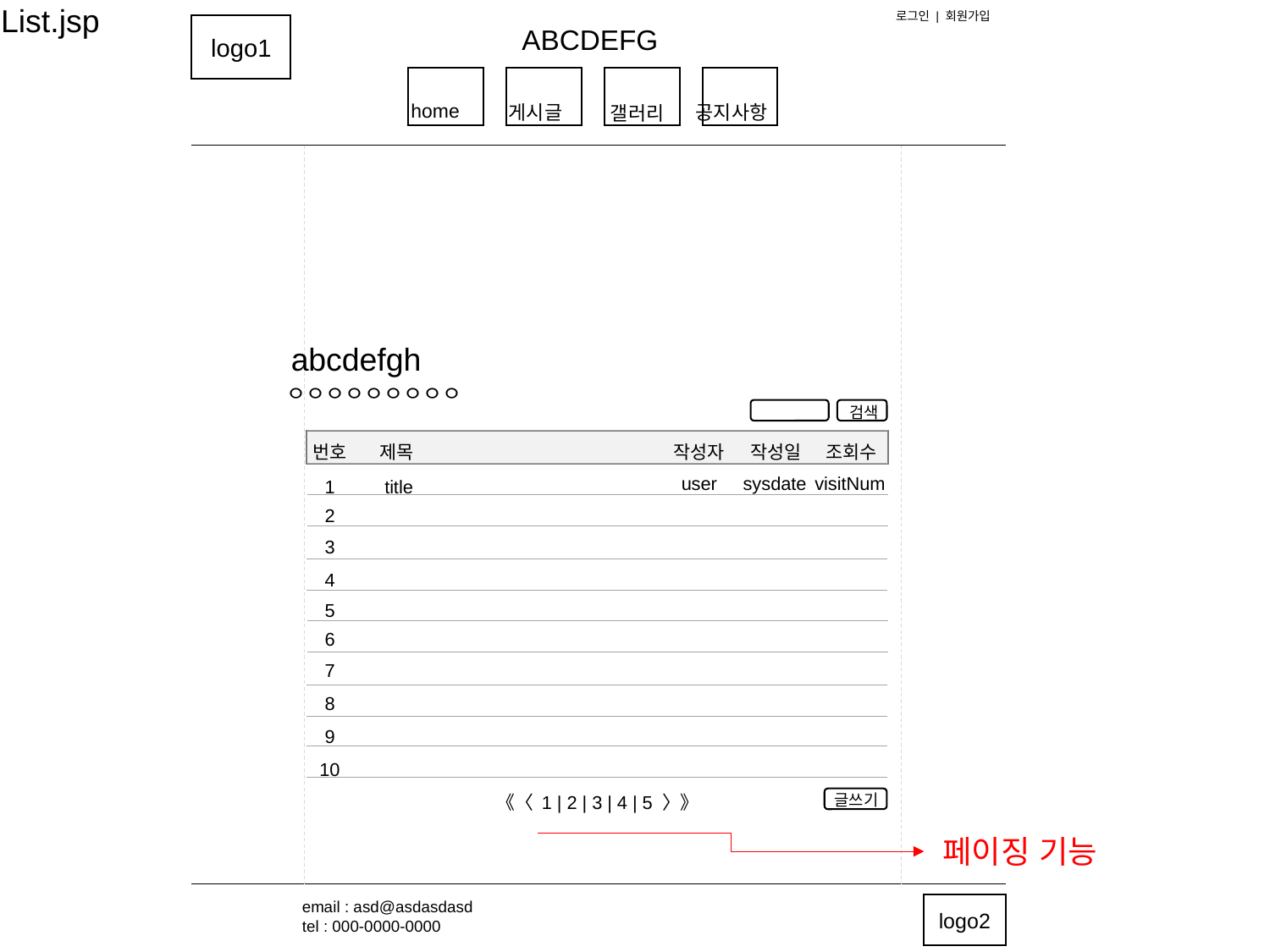

List.jsp
로그인 | 회원가입
logo1
ABCDEFG

home
게시글
공지사항
갤러리
abcdefgh
ㅇㅇㅇㅇㅇㅇㅇㅇㅇ
검색

번호
제목
작성자
작성일
조회수
user
sysdate
visitNum
1
title
2
3
4
5
6
7
8
9
10
글쓰기
《〈 1 | 2 | 3 | 4 | 5 〉》

페이징 기능
email : asd@asdasdasd
tel : 000-0000-0000
logo2